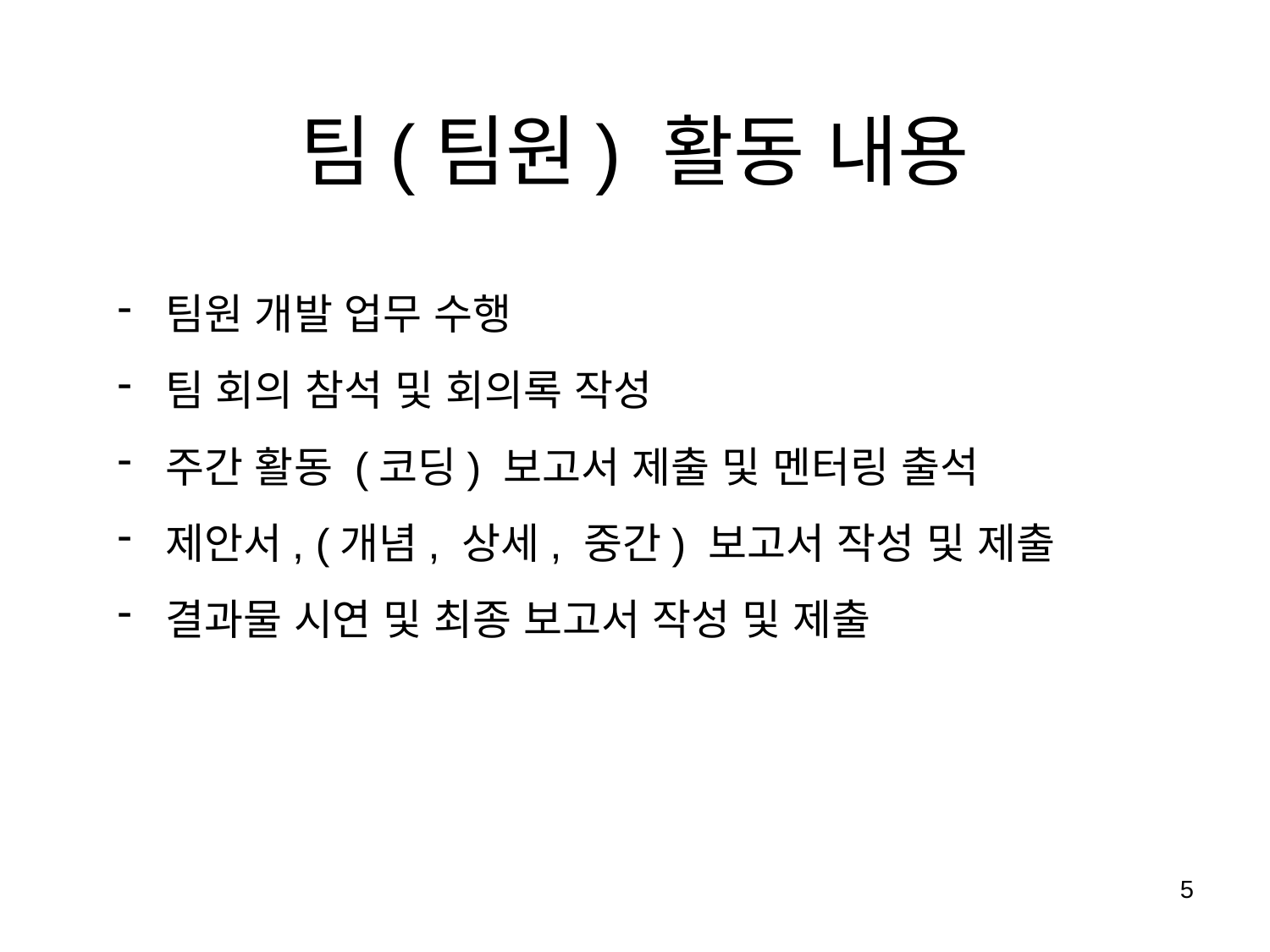

팀(팀원) 활동 내용
팀원 개발 업무 수행
팀 회의 참석 및 회의록 작성
주간 활동 (코딩) 보고서 제출 및 멘터링 출석
제안서, (개념, 상세, 중간) 보고서 작성 및 제출
결과물 시연 및 최종 보고서 작성 및 제출
5